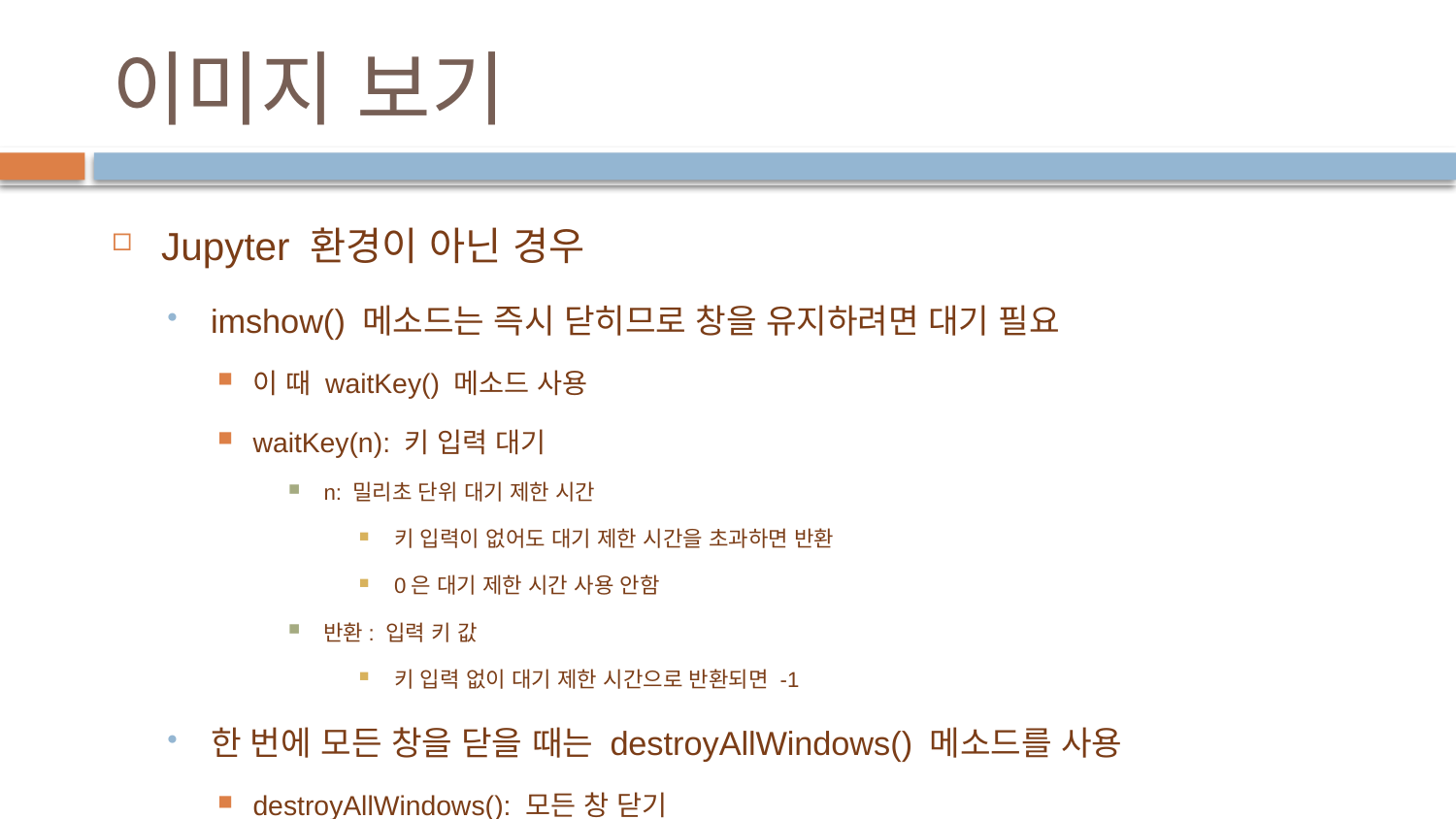

# 이미지 보기
Jupyter 환경이 아닌 경우
imshow() 메소드는 즉시 닫히므로 창을 유지하려면 대기 필요
이 때 waitKey() 메소드 사용
waitKey(n): 키 입력 대기
n: 밀리초 단위 대기 제한 시간
키 입력이 없어도 대기 제한 시간을 초과하면 반환
0은 대기 제한 시간 사용 안함
반환: 입력 키 값
키 입력 없이 대기 제한 시간으로 반환되면 -1
한 번에 모든 창을 닫을 때는 destroyAllWindows() 메소드를 사용
destroyAllWindows(): 모든 창 닫기